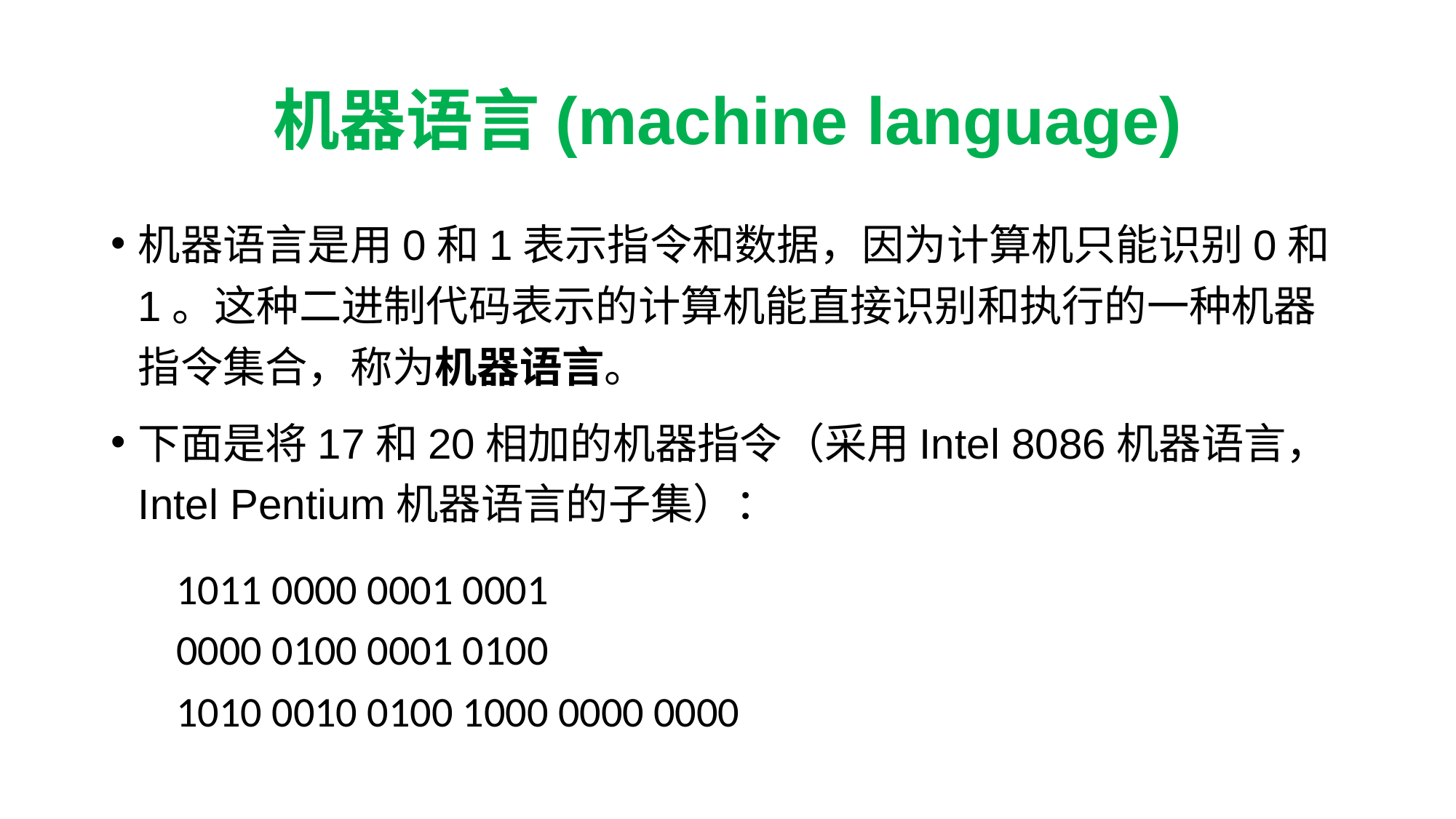

# 机器语言(machine language)
机器语言是用0和1表示指令和数据，因为计算机只能识别0和1。这种二进制代码表示的计算机能直接识别和执行的一种机器指令集合，称为机器语言。
下面是将17和20相加的机器指令（采用Intel 8086机器语言，Intel Pentium机器语言的子集）：

1011 0000 0001 0001
0000 0100 0001 0100
1010 0010 0100 1000 0000 0000